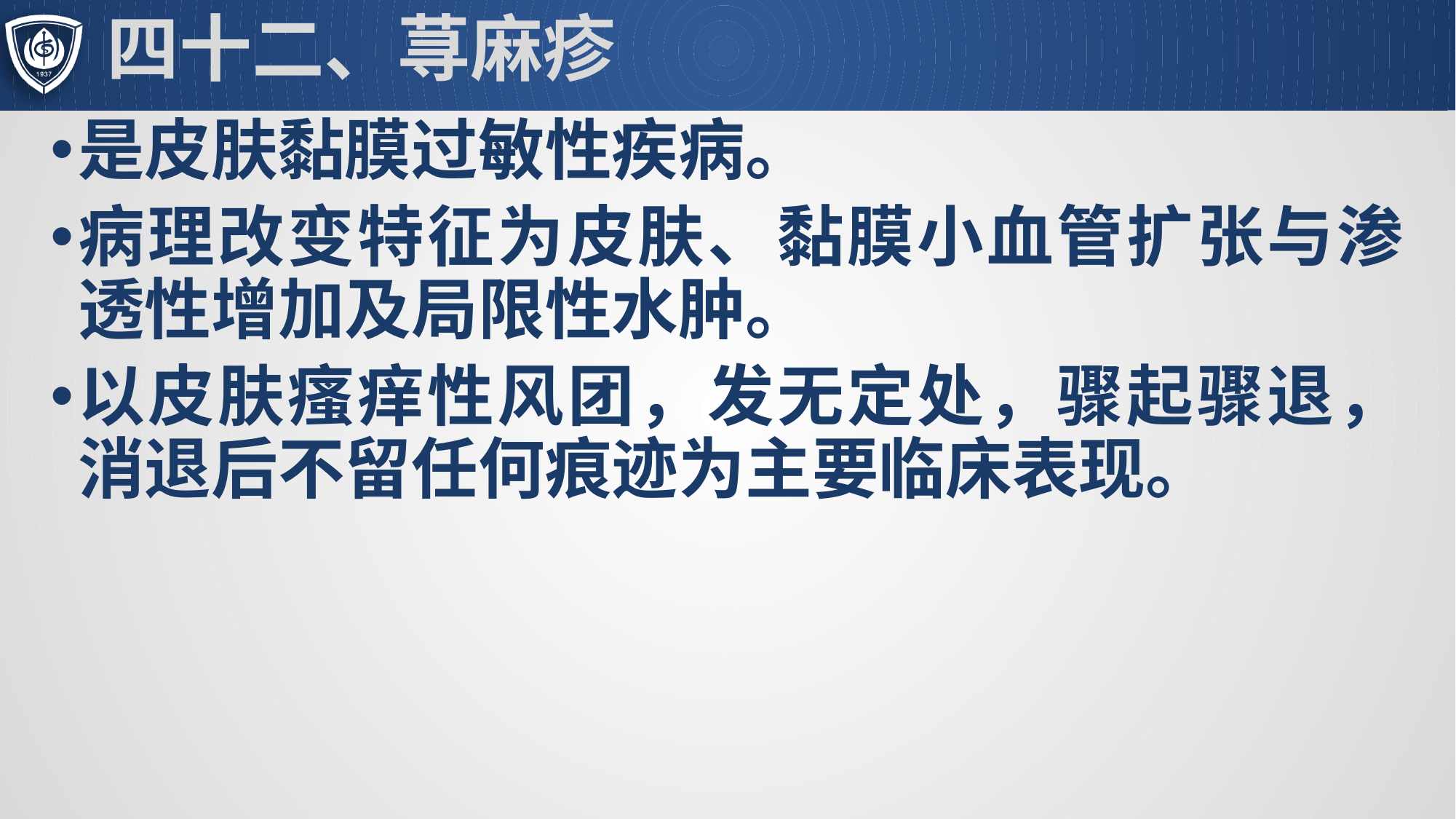

# 四十二、荨麻疹
是皮肤黏膜过敏性疾病。
病理改变特征为皮肤、黏膜小血管扩张与渗透性增加及局限性水肿。
以皮肤瘙痒性风团，发无定处，骤起骤退，消退后不留任何痕迹为主要临床表现。